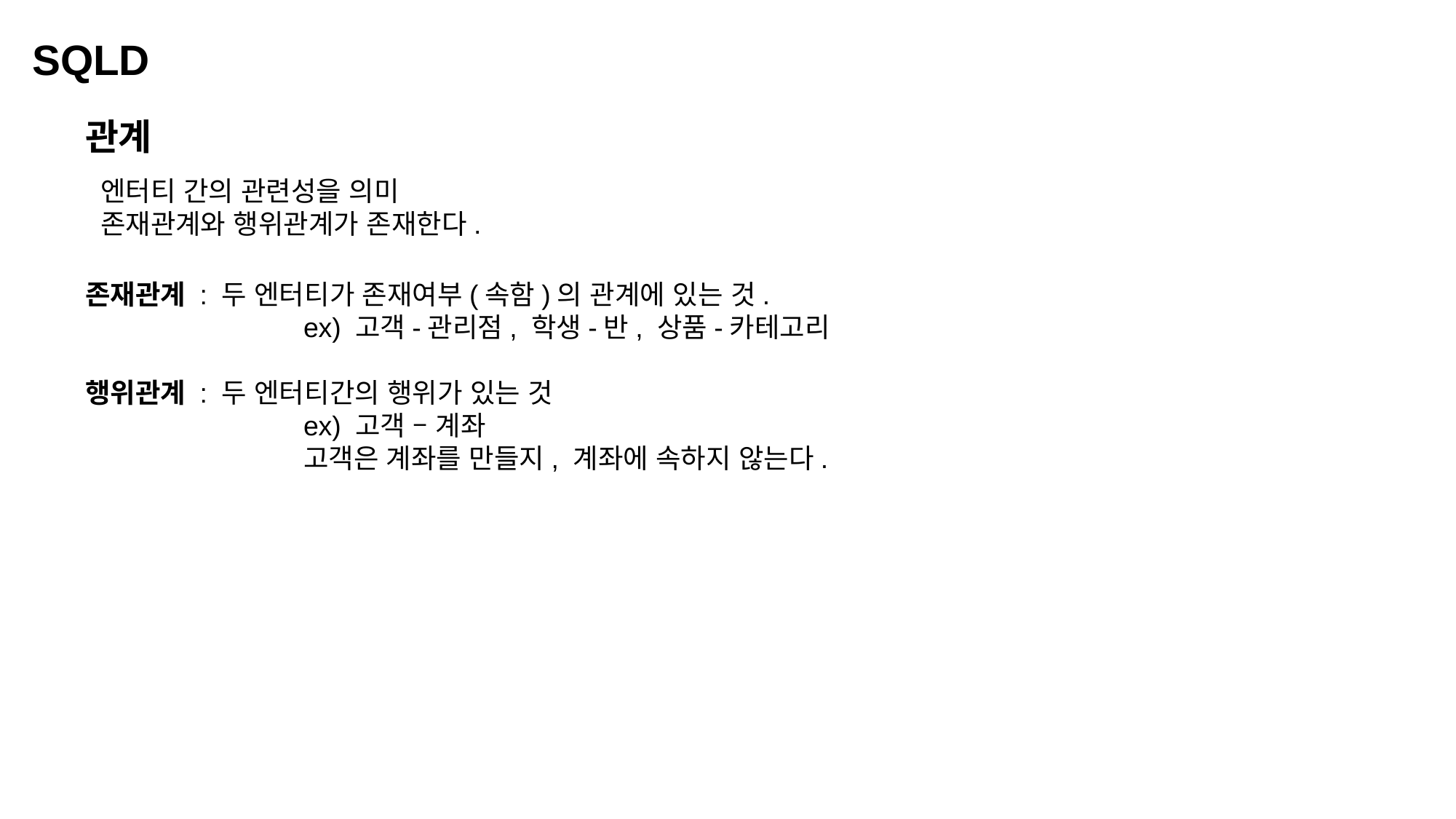

SQLD
관계
엔터티 간의 관련성을 의미
존재관계와 행위관계가 존재한다.
존재관계 : 두 엔터티가 존재여부(속함)의 관계에 있는 것.
		ex) 고객-관리점, 학생-반, 상품-카테고리

행위관계 : 두 엔터티간의 행위가 있는 것
		ex) 고객 – 계좌
		고객은 계좌를 만들지, 계좌에 속하지 않는다.